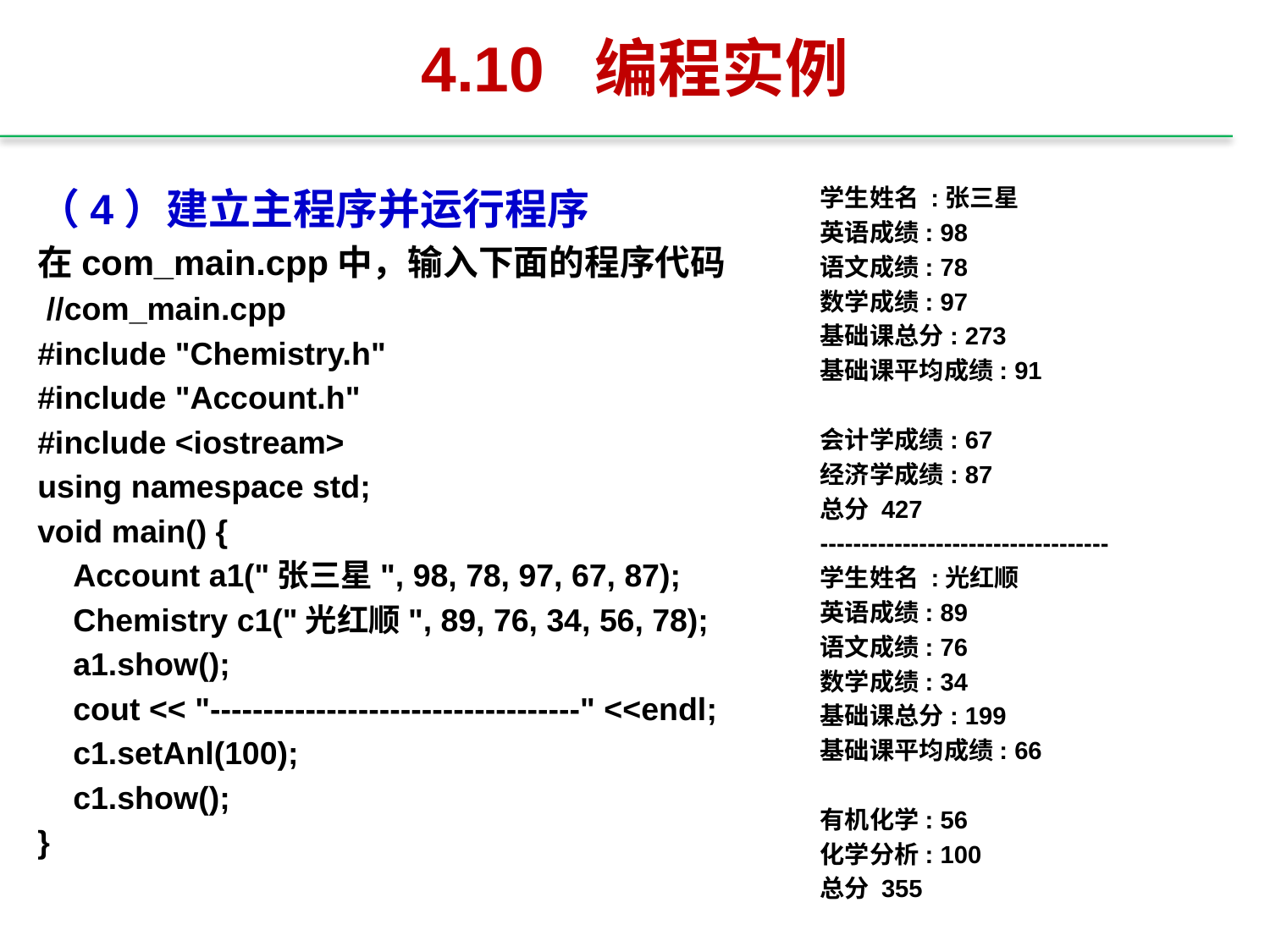

# 4.10  编程实例
（4）建立主程序并运行程序
在com_main.cpp中，输入下面的程序代码
 //com_main.cpp
#include "Chemistry.h"
#include "Account.h"
#include <iostream>
using namespace std;
void main() {
    Account a1("张三星", 98, 78, 97, 67, 87);
    Chemistry c1("光红顺", 89, 76, 34, 56, 78);
    a1.show();
    cout << "-----------------------------------" <<endl;
    c1.setAnl(100);
    c1.show();
}

学生姓名 :张三星
英语成绩: 98
语文成绩: 78
数学成绩: 97
基础课总分: 273
基础课平均成绩: 91

会计学成绩: 67
经济学成绩: 87
总分 427
-----------------------------------
学生姓名 :光红顺
英语成绩: 89
语文成绩: 76
数学成绩: 34
基础课总分: 199
基础课平均成绩: 66

有机化学: 56
化学分析: 100
总分 355